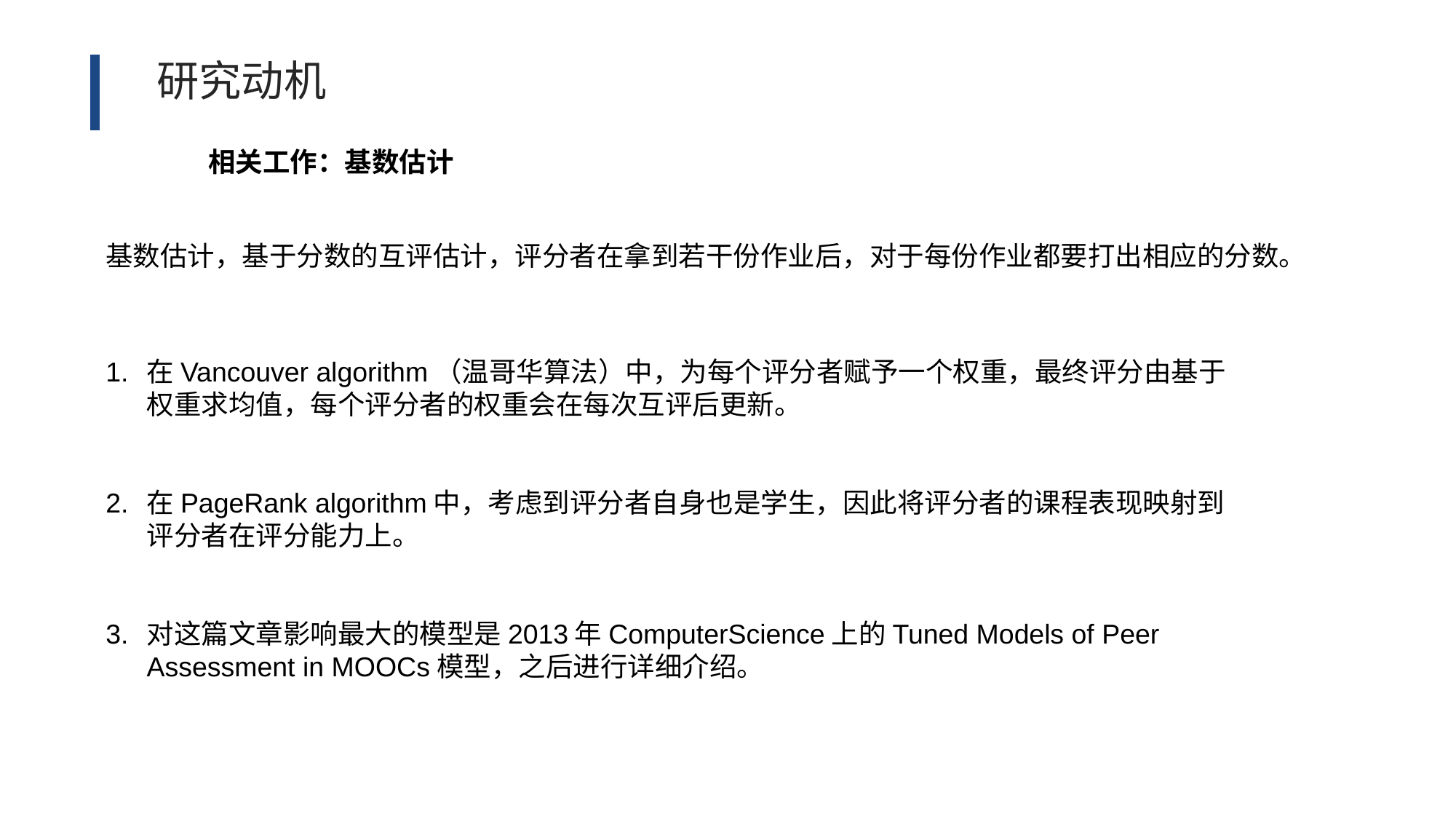

研究动机
相关工作：基数估计
基数估计，基于分数的互评估计，评分者在拿到若干份作业后，对于每份作业都要打出相应的分数。
在Vancouver algorithm（温哥华算法）中，为每个评分者赋予一个权重，最终评分由基于权重求均值，每个评分者的权重会在每次互评后更新。

在PageRank algorithm中，考虑到评分者自身也是学生，因此将评分者的课程表现映射到评分者在评分能力上。

对这篇文章影响最大的模型是2013年ComputerScience上的Tuned Models of Peer Assessment in MOOCs模型，之后进行详细介绍。